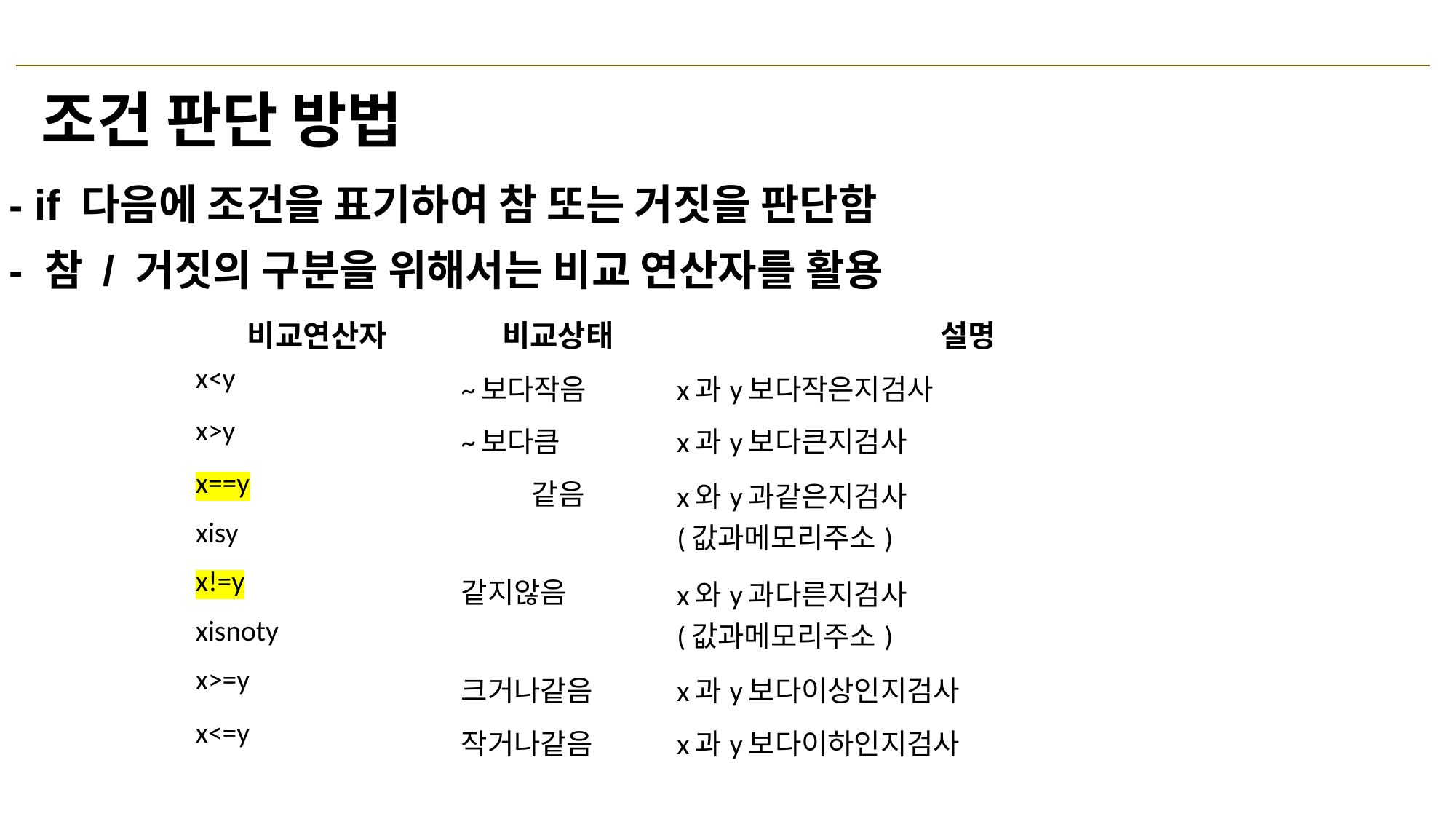

조건 판단 방법
- if 다음에 조건을 표기하여 참 또는 거짓을 판단함
- 참 / 거짓의 구분을 위해서는 비교 연산자를 활용
| 비교연산자 | 비교상태 | 설명 |
| --- | --- | --- |
| x<y | ~보다작음 | x과y보다작은지검사 |
| x>y | ~보다큼 | x과y보다큰지검사 |
| x==y | 같음 | x와y과같은지검사 (값과메모리주소) |
| xisy |  |  |
| x!=y | 같지않음 | x와y과다른지검사 (값과메모리주소) |
| xisnoty |  |  |
| x>=y | 크거나같음 | x과y보다이상인지검사 |
| x<=y | 작거나같음 | x과y보다이하인지검사 |